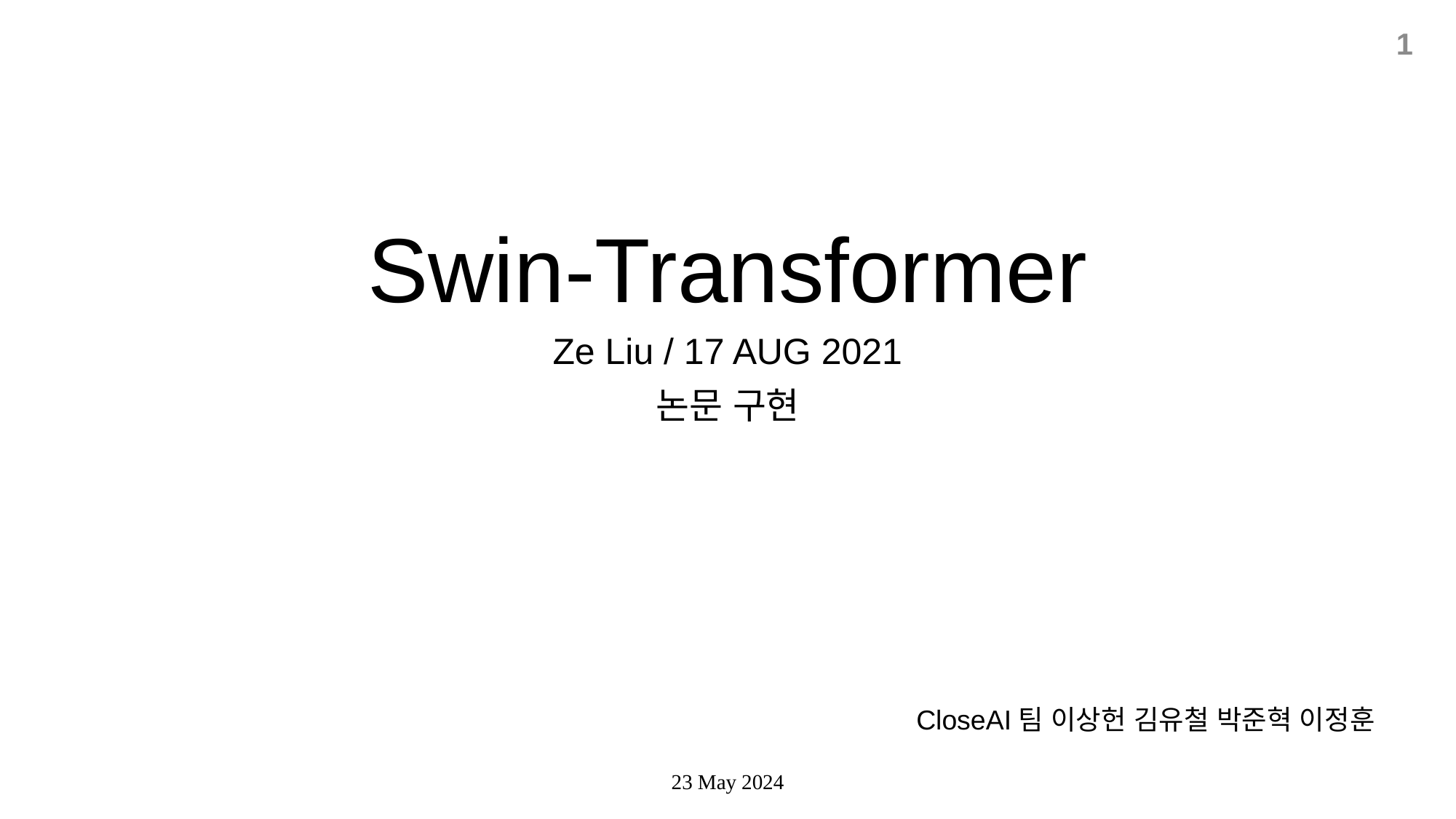

1
# Swin-Transformer
Ze Liu / 17 AUG 2021
논문 구현

CloseAI팀 이상헌 김유철 박준혁 이정훈
23 May 2024